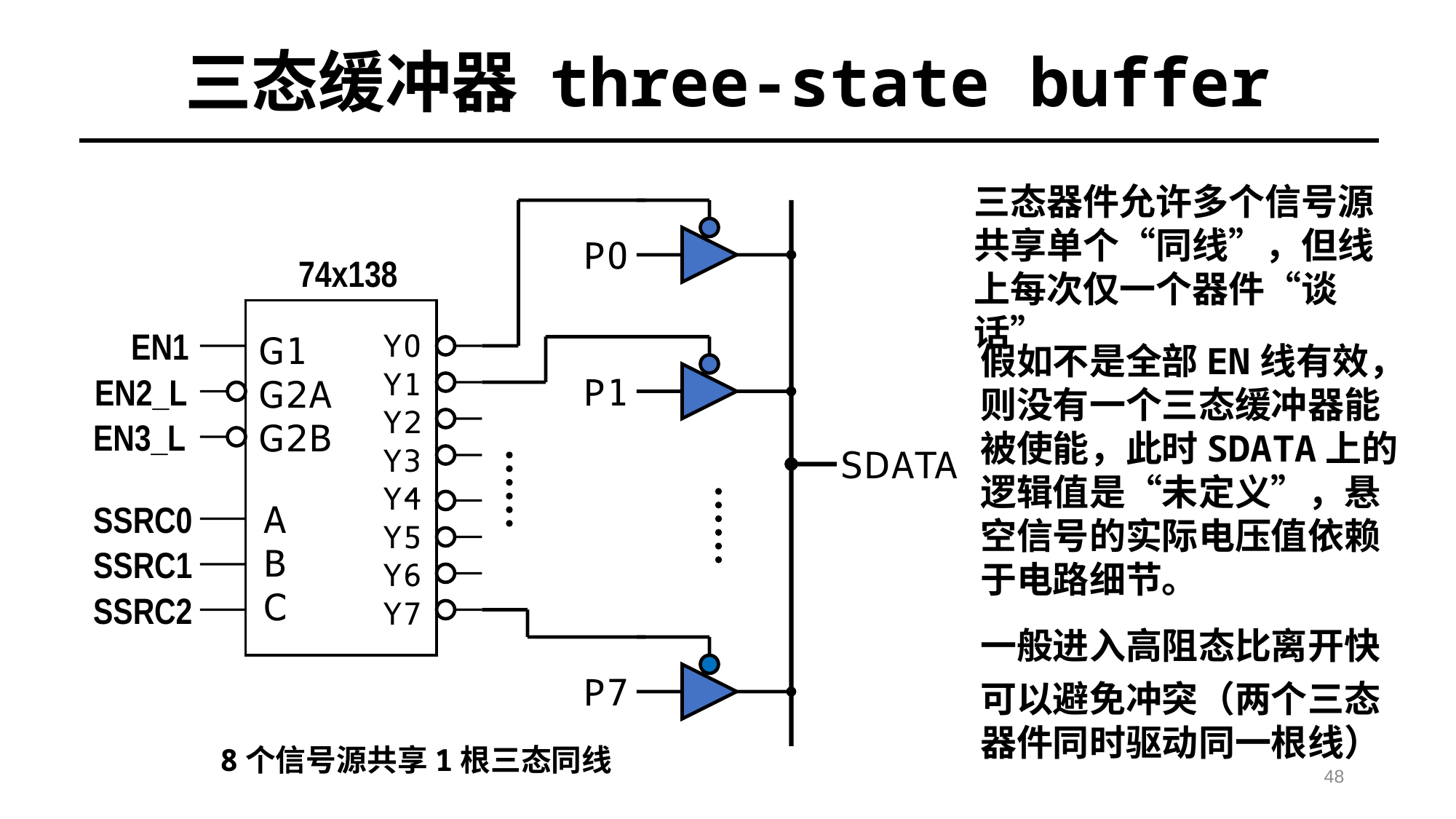

# 三态缓冲器 three-state buffer

三态器件允许多个信号源共享单个“同线”，但线上每次仅一个器件“谈话”

P0

74x138

EN1
Y0
Y1
Y2
Y3
Y4
Y5
Y6
Y7
G1
G2A
G2B

EN2_L
P1

EN3_L

SDATA

SSRC0
A
B
C

SSRC1

SSRC2

P7

8个信号源共享1根三态同线
假如不是全部EN线有效，则没有一个三态缓冲器能被使能，此时SDATA上的逻辑值是“未定义”，悬空信号的实际电压值依赖于电路细节。
一般进入高阻态比离开快
可以避免冲突（两个三态器件同时驱动同一根线）
48